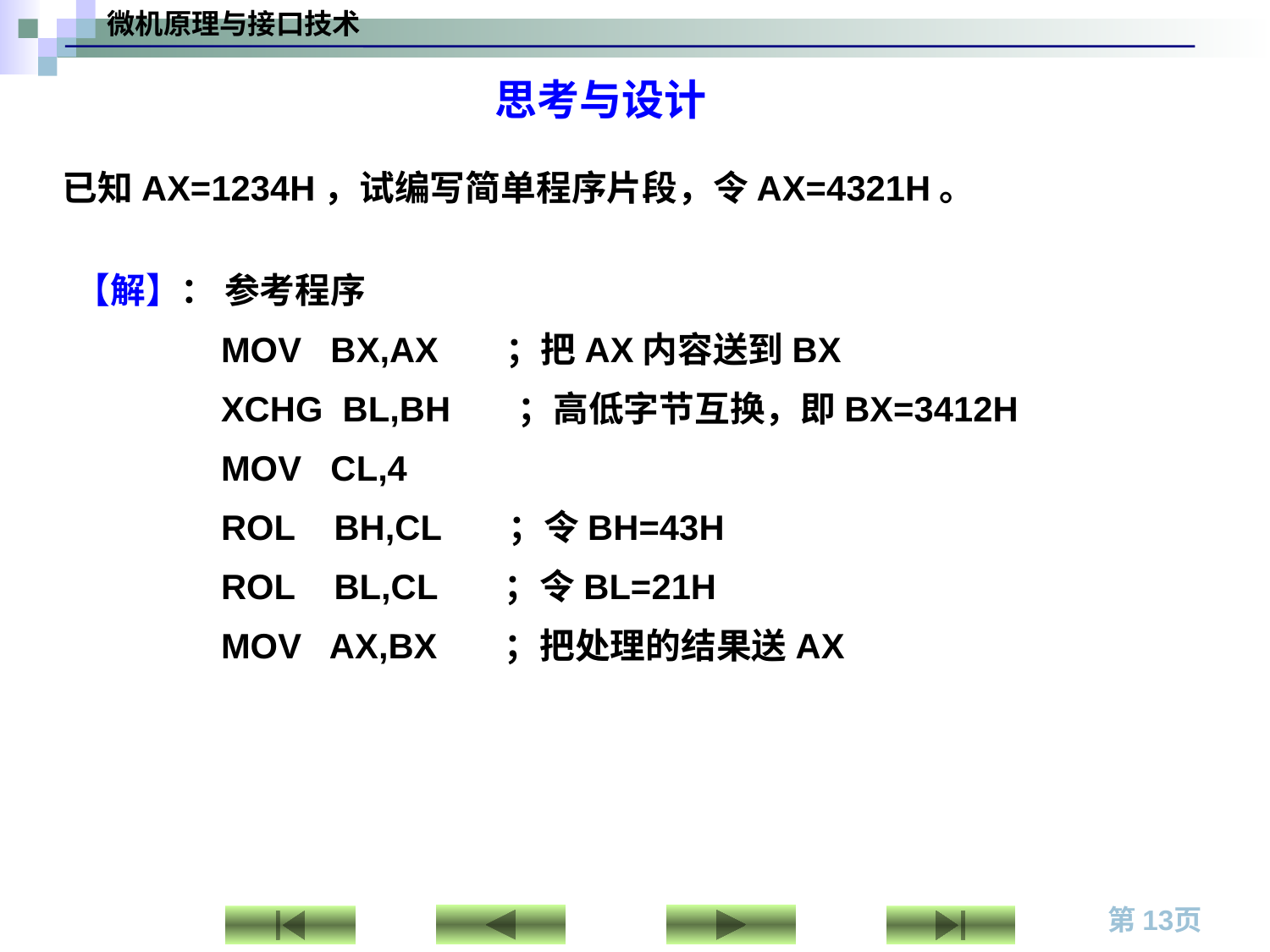

思考与设计
已知AX=1234H，试编写简单程序片段，令AX=4321H。
【解】： 参考程序
               MOV   BX,AX      ；把AX内容送到BX
               XCHG  BL,BH      ；高低字节互换，即BX=3412H
               MOV   CL,4
               ROL    BH,CL      ；令BH=43H
               ROL    BL,CL      ；令BL=21H
               MOV   AX,BX      ；把处理的结果送AX